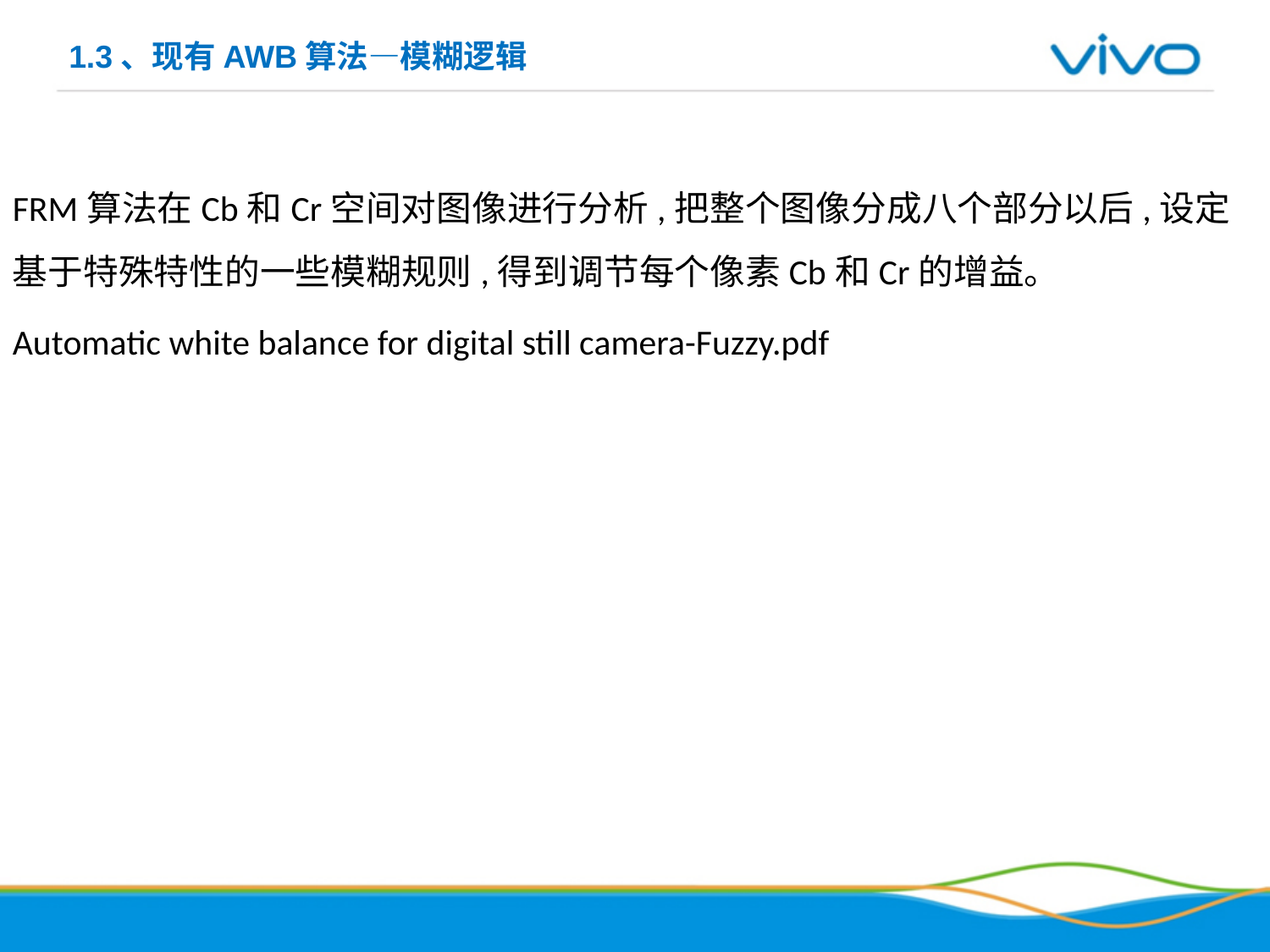

1.3、现有AWB算法—模糊逻辑
FRM算法在Cb和Cr空间对图像进行分析,把整个图像分成八个部分以后,设定基于特殊特性的一些模糊规则,得到调节每个像素Cb和Cr的增益。
Automatic white balance for digital still camera-Fuzzy.pdf